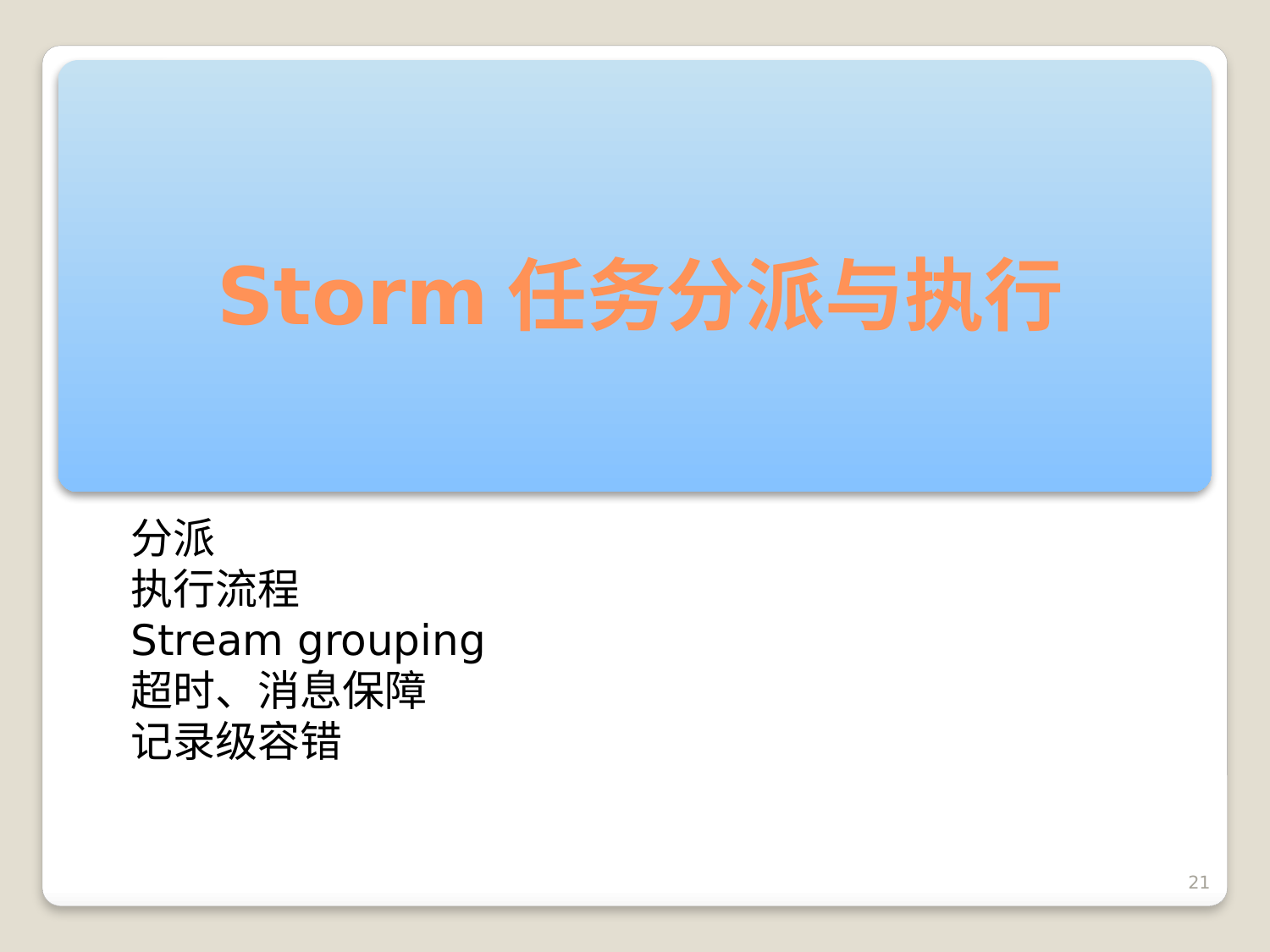

# Storm任务分派与执行
分派
执行流程
Stream grouping
超时、消息保障
记录级容错
21